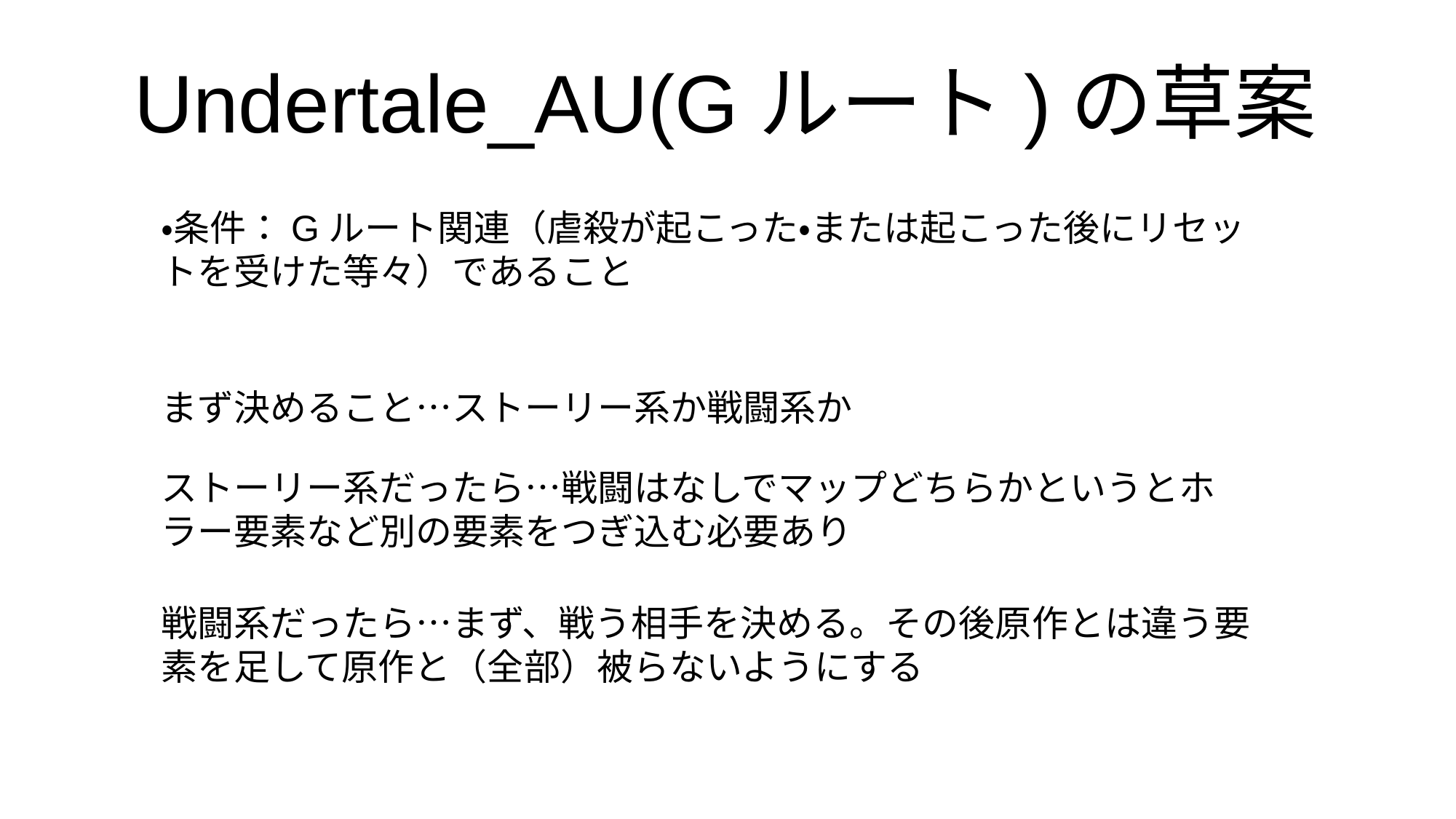

Undertale_AU(Gルート)の草案
・条件：Gルート関連（虐殺が起こった・または起こった後にリセットを受けた等々）であること
まず決めること…ストーリー系か戦闘系か
ストーリー系だったら…戦闘はなしでマップどちらかというとホラー要素など別の要素をつぎ込む必要あり
戦闘系だったら…まず、戦う相手を決める。その後原作とは違う要素を足して原作と（全部）被らないようにする